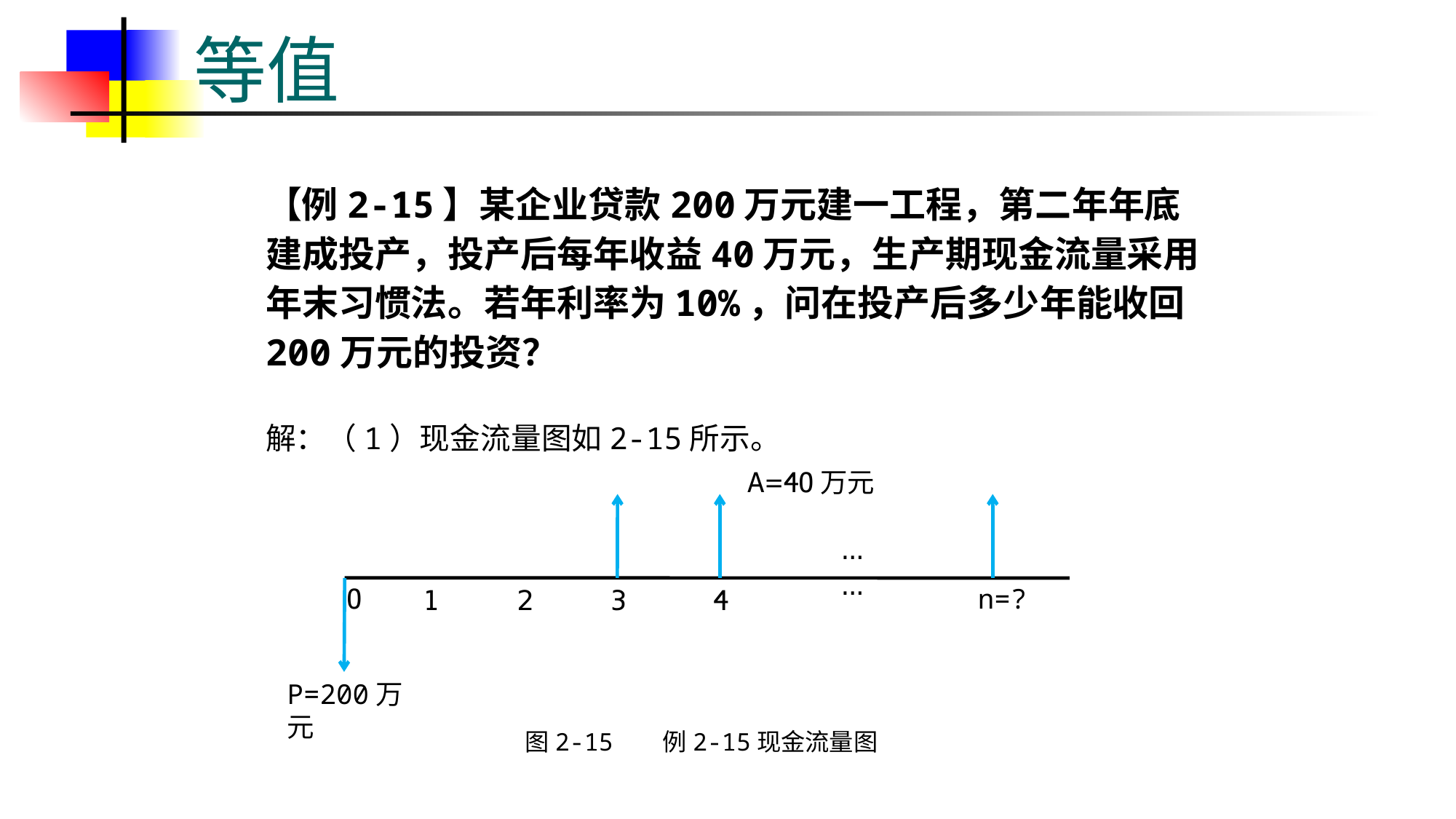

# 等值
【例2-15】某企业贷款200万元建一工程，第二年年底建成投产，投产后每年收益40万元，生产期现金流量采用年末习惯法。若年利率为10%，问在投产后多少年能收回200万元的投资？

解：（1）现金流量图如2-15所示。
A=40万元
…
…
0
n=?
1
2
3
4
P=200万元
图2-15   例2-15现金流量图